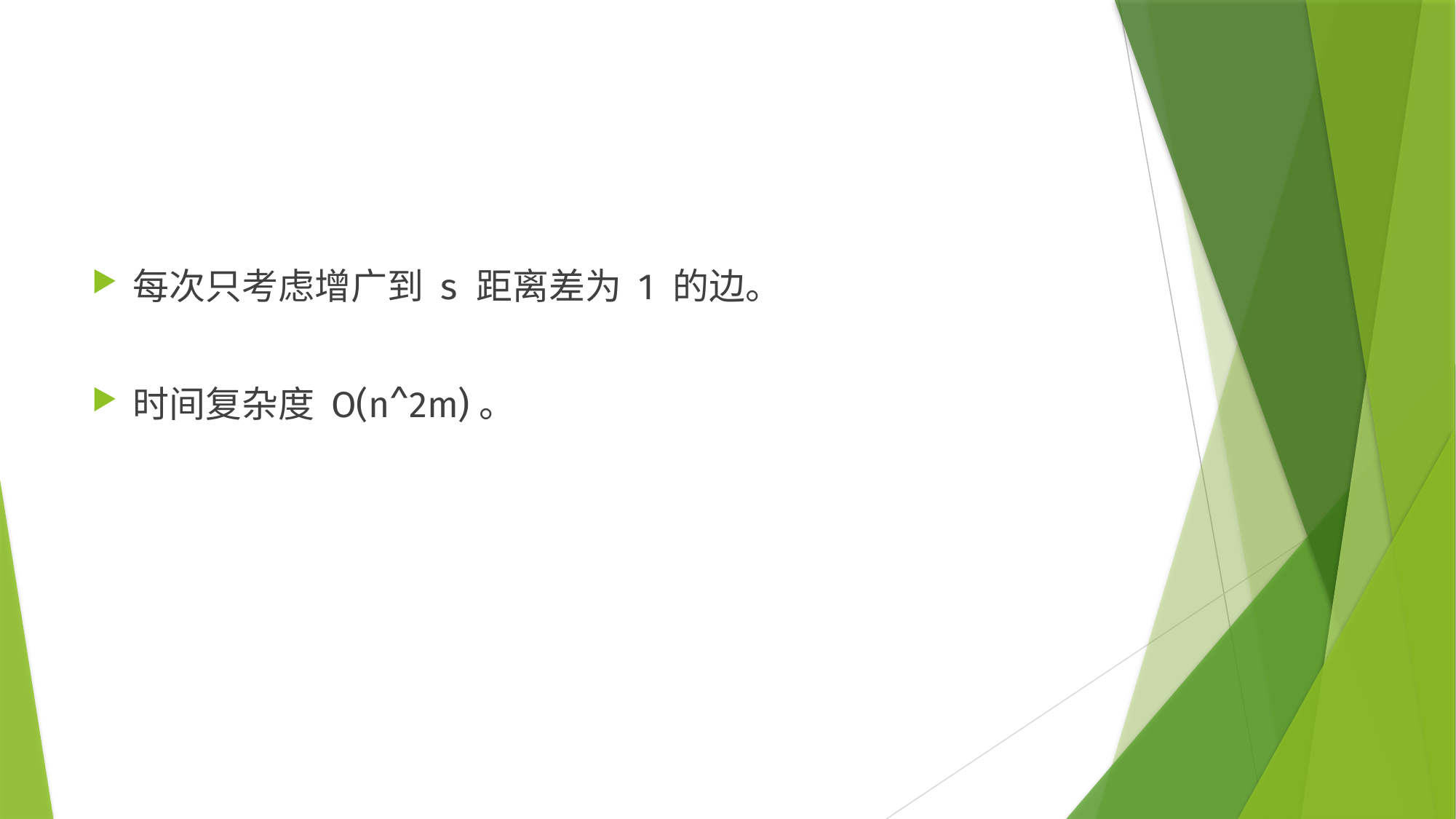

#
每次只考虑增广到 s 距离差为 1 的边。

时间复杂度 O(n^2m)。